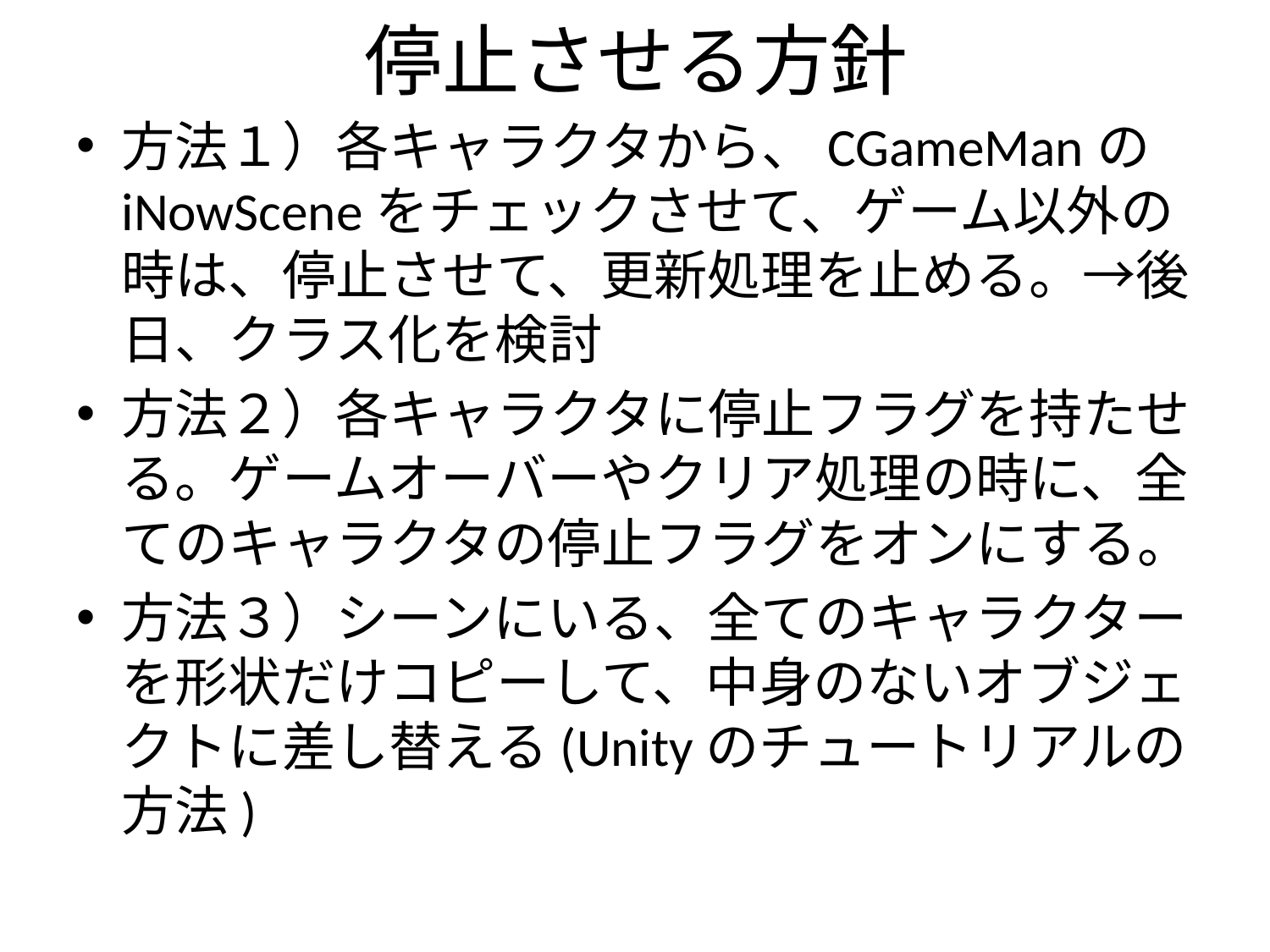

# 停止させる方針
方法１）各キャラクタから、CGameManのiNowSceneをチェックさせて、ゲーム以外の時は、停止させて、更新処理を止める。→後日、クラス化を検討
方法２）各キャラクタに停止フラグを持たせる。ゲームオーバーやクリア処理の時に、全てのキャラクタの停止フラグをオンにする。
方法３）シーンにいる、全てのキャラクターを形状だけコピーして、中身のないオブジェクトに差し替える(Unityのチュートリアルの方法)